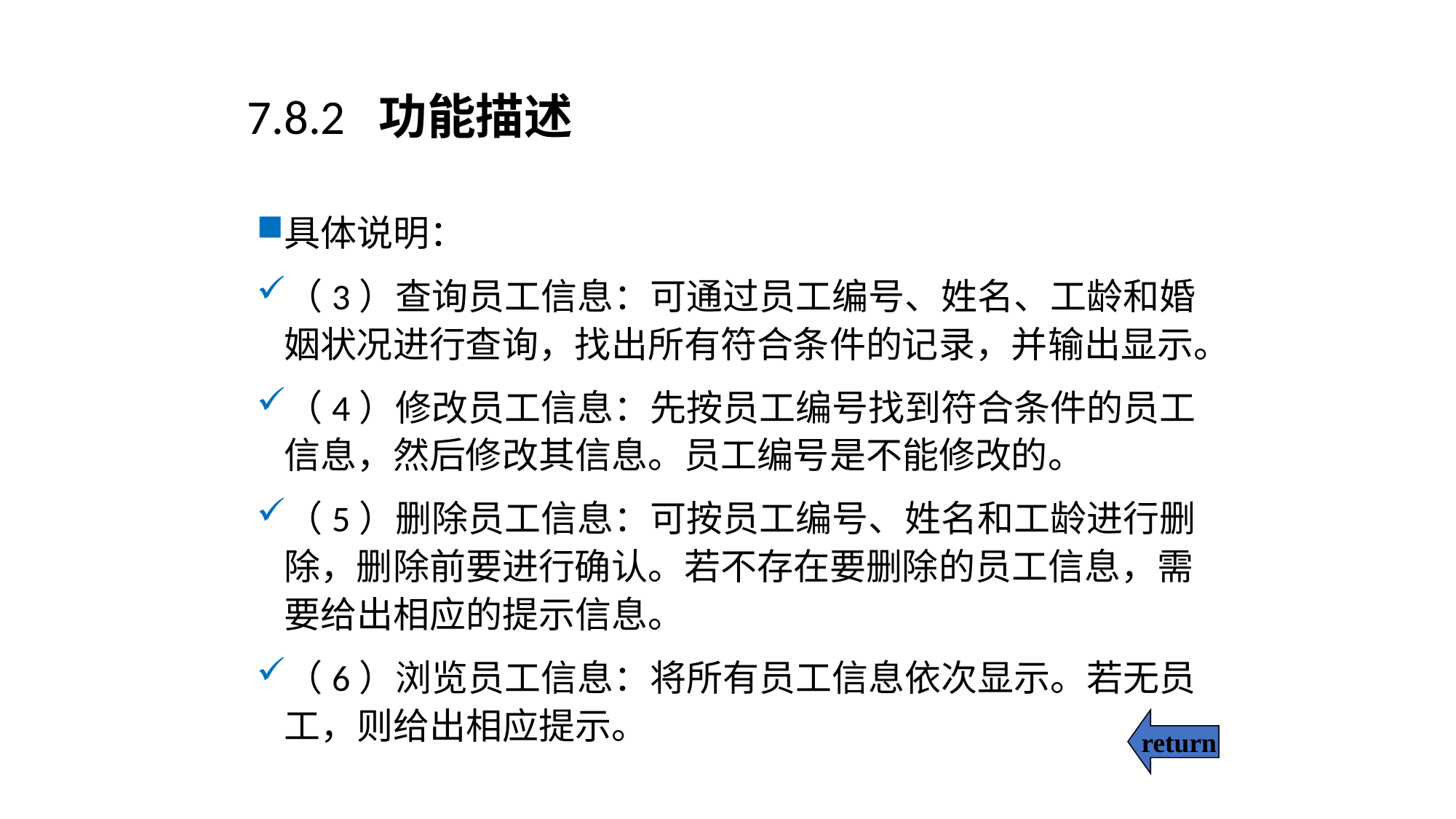

# 7.8.2  功能描述
具体说明：
（3）查询员工信息：可通过员工编号、姓名、工龄和婚姻状况进行查询，找出所有符合条件的记录，并输出显示。
（4）修改员工信息：先按员工编号找到符合条件的员工信息，然后修改其信息。员工编号是不能修改的。
（5）删除员工信息：可按员工编号、姓名和工龄进行删除，删除前要进行确认。若不存在要删除的员工信息，需要给出相应的提示信息。
（6）浏览员工信息：将所有员工信息依次显示。若无员工，则给出相应提示。

return